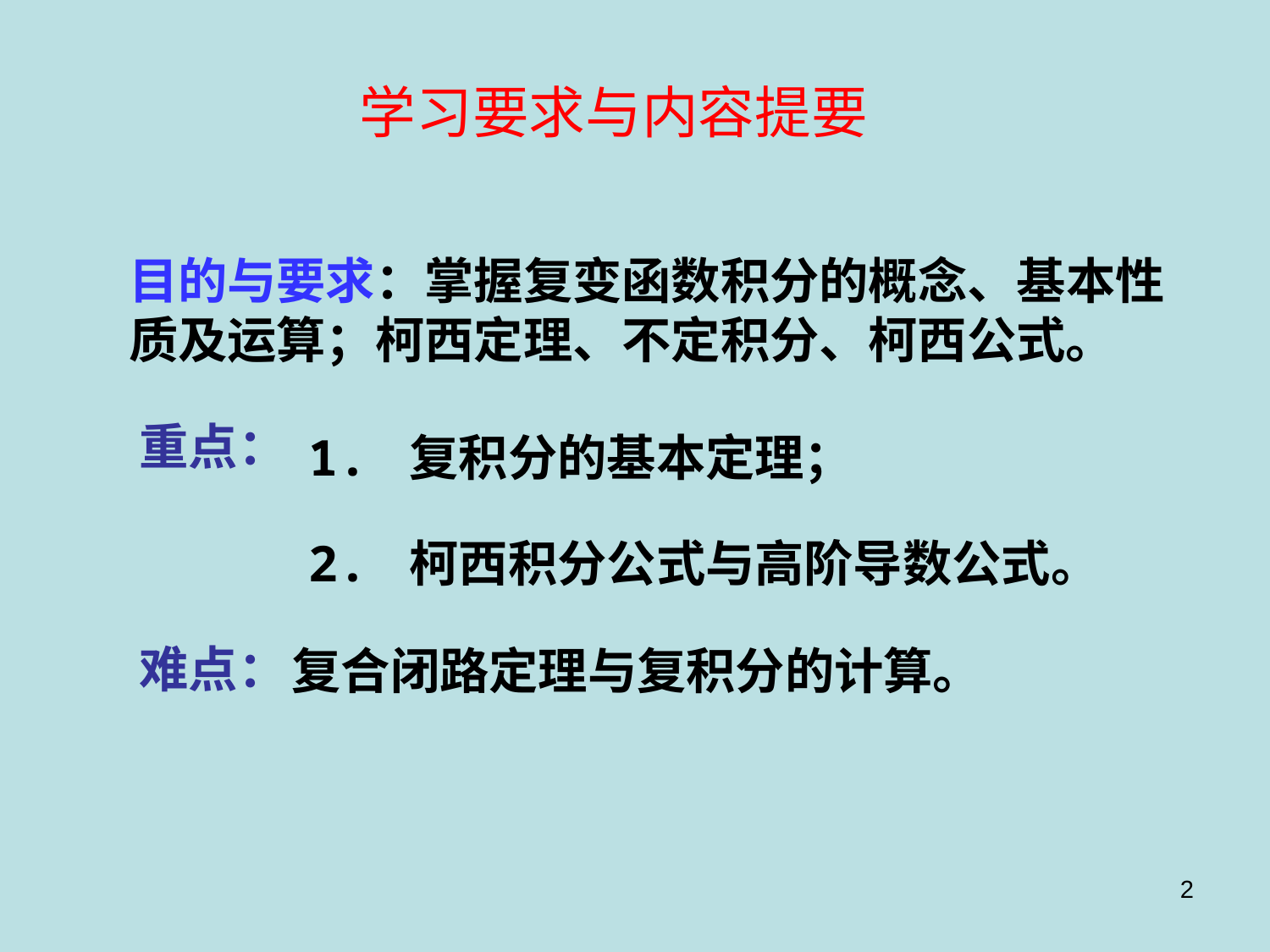

# 学习要求与内容提要
目的与要求：掌握复变函数积分的概念、基本性质及运算；柯西定理、不定积分、柯西公式。
重点：
1. 复积分的基本定理；

2. 柯西积分公式与高阶导数公式。
难点：
  复合闭路定理与复积分的计算。
2